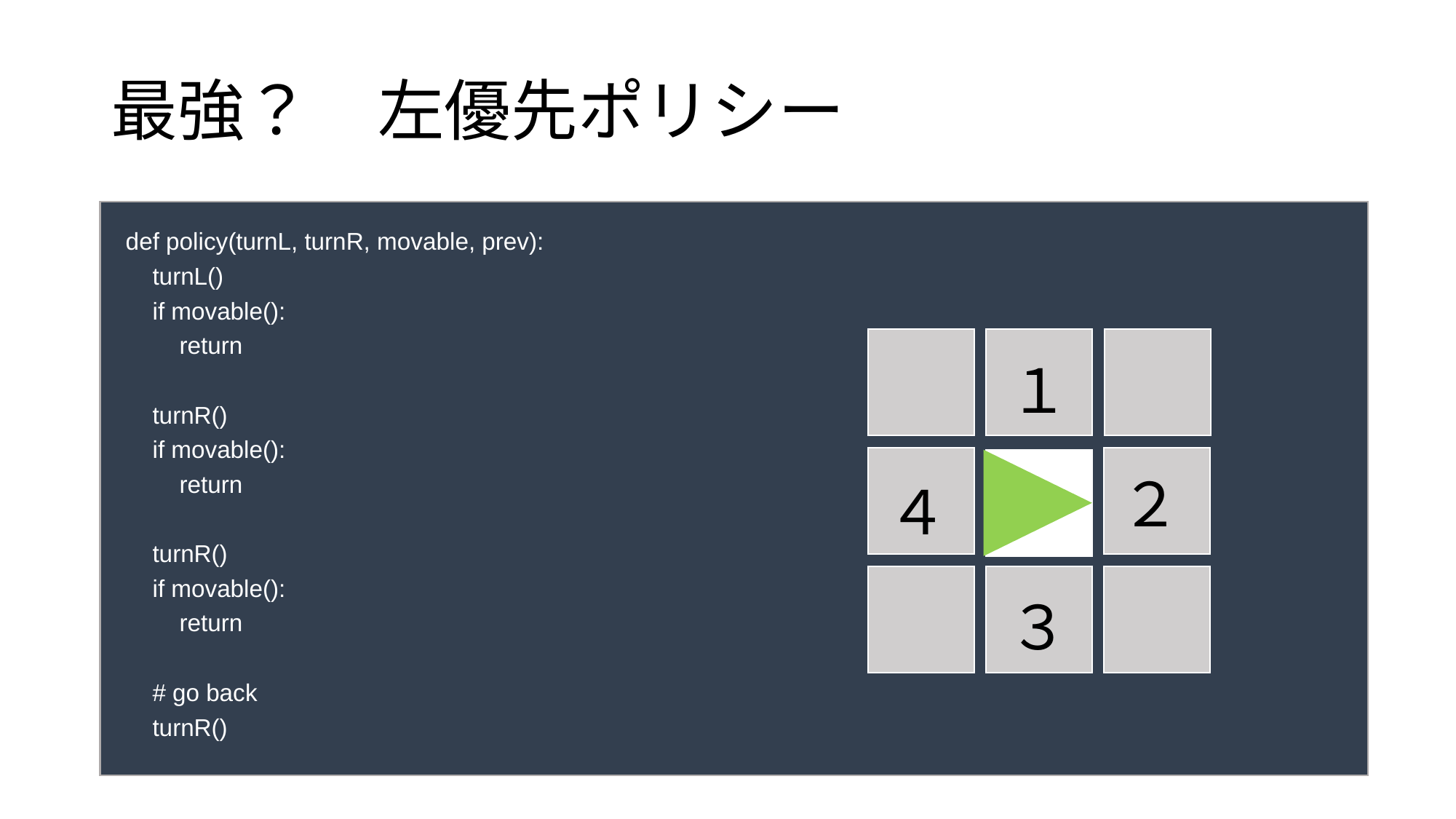

# 最強？　左優先ポリシー

def policy(turnL, turnR, movable, prev):
    turnL()
    if movable():
        return

    turnR()
    if movable():
        return

    turnR()
    if movable():
        return

    # go back
    turnR()

１
２
４
３